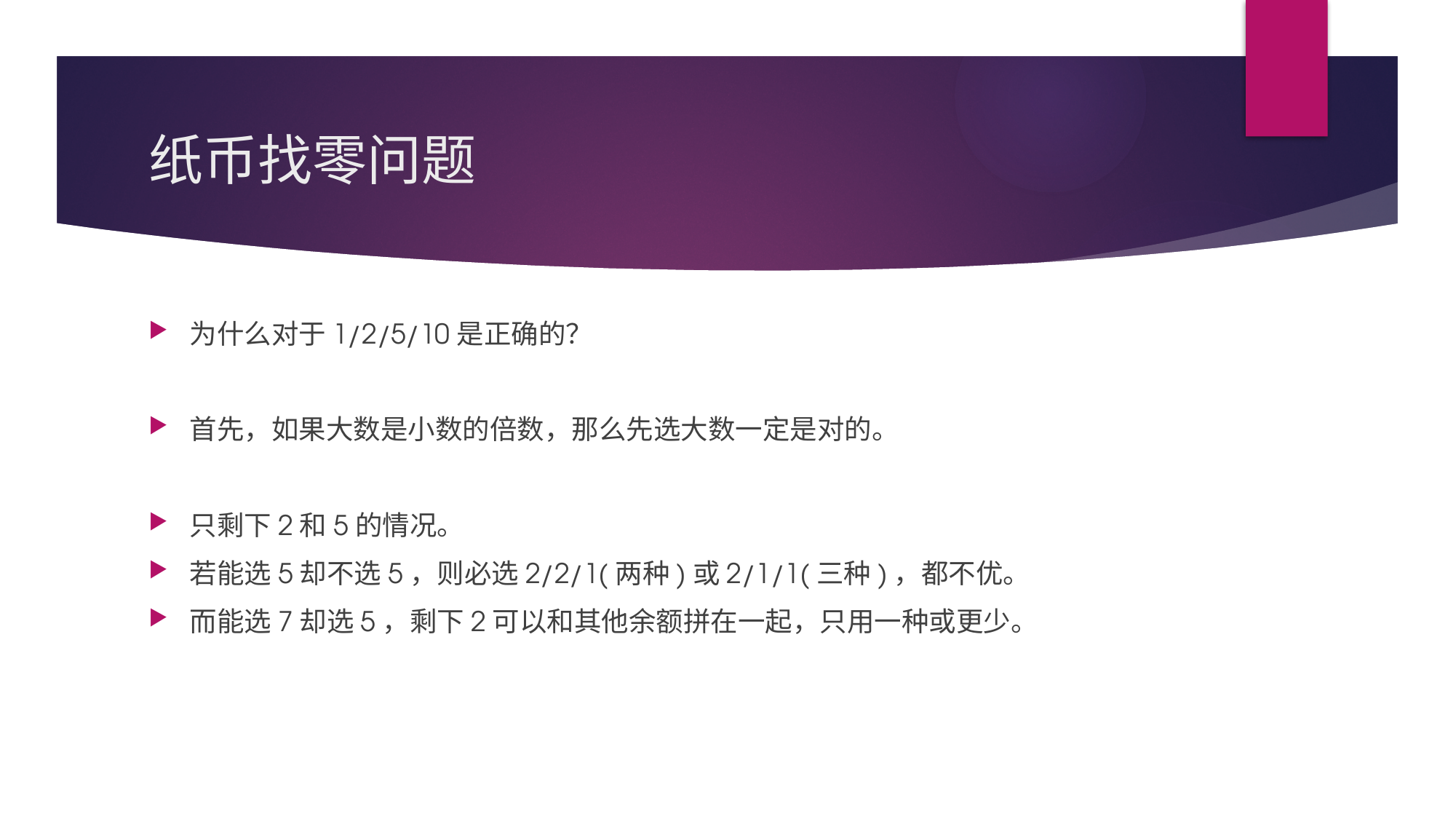

# 纸币找零问题
为什么对于1/2/5/10是正确的？

首先，如果大数是小数的倍数，那么先选大数一定是对的。

只剩下2和5的情况。
若能选5却不选5，则必选2/2/1(两种)或2/1/1(三种)，都不优。
而能选7却选5，剩下2可以和其他余额拼在一起，只用一种或更少。